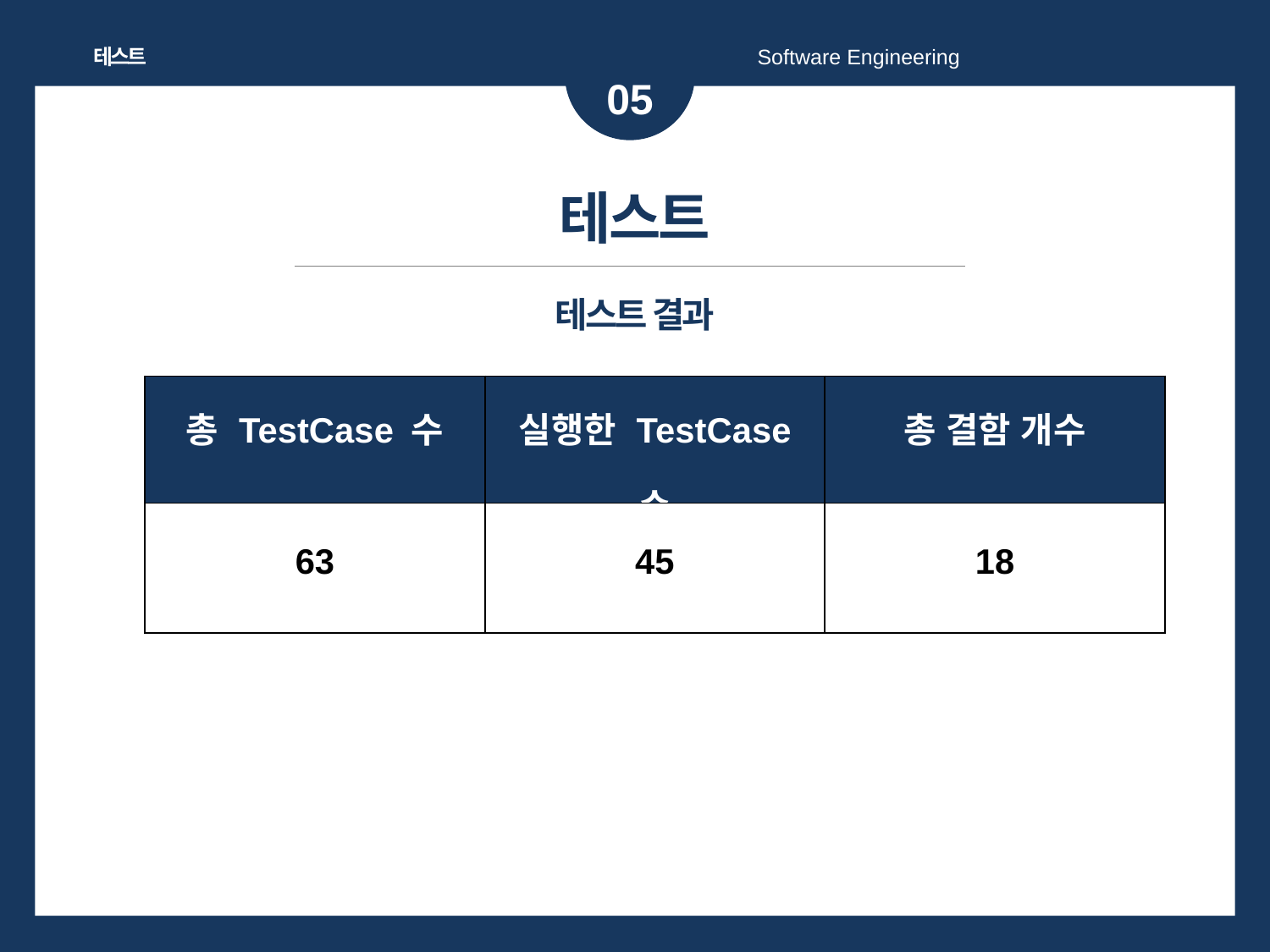

테스트
Software Engineering

05

테스트

테스트 결과
| 총 TestCase 수 | 실행한 TestCase 수 | 총 결함 개수 |
| --- | --- | --- |
| 63 | 45 | 18 |